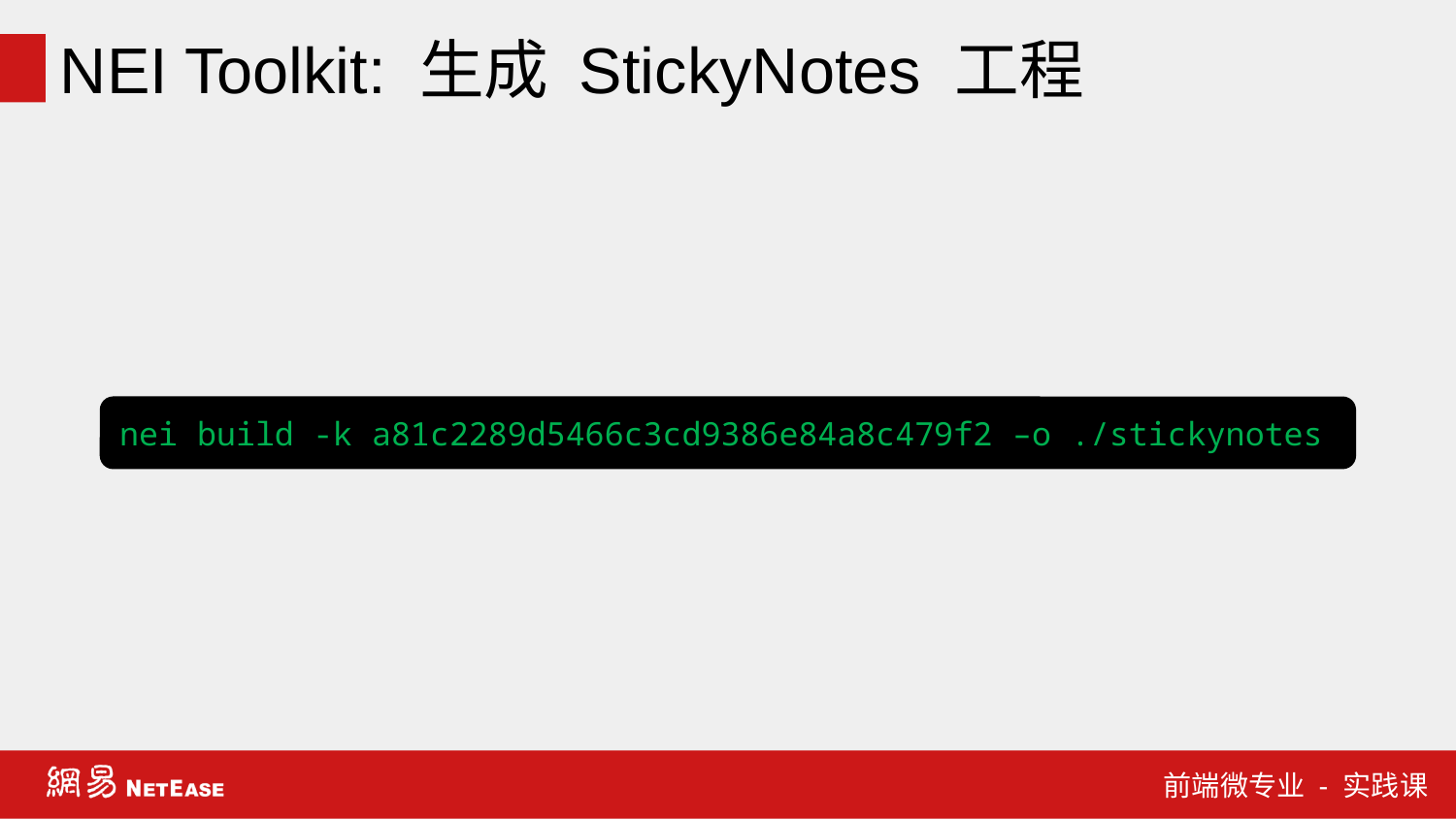

# NEI Toolkit: 生成 StickyNotes 工程
nei build -k a81c2289d5466c3cd9386e84a8c479f2 –o ./stickynotes
前端微专业 - 实践课